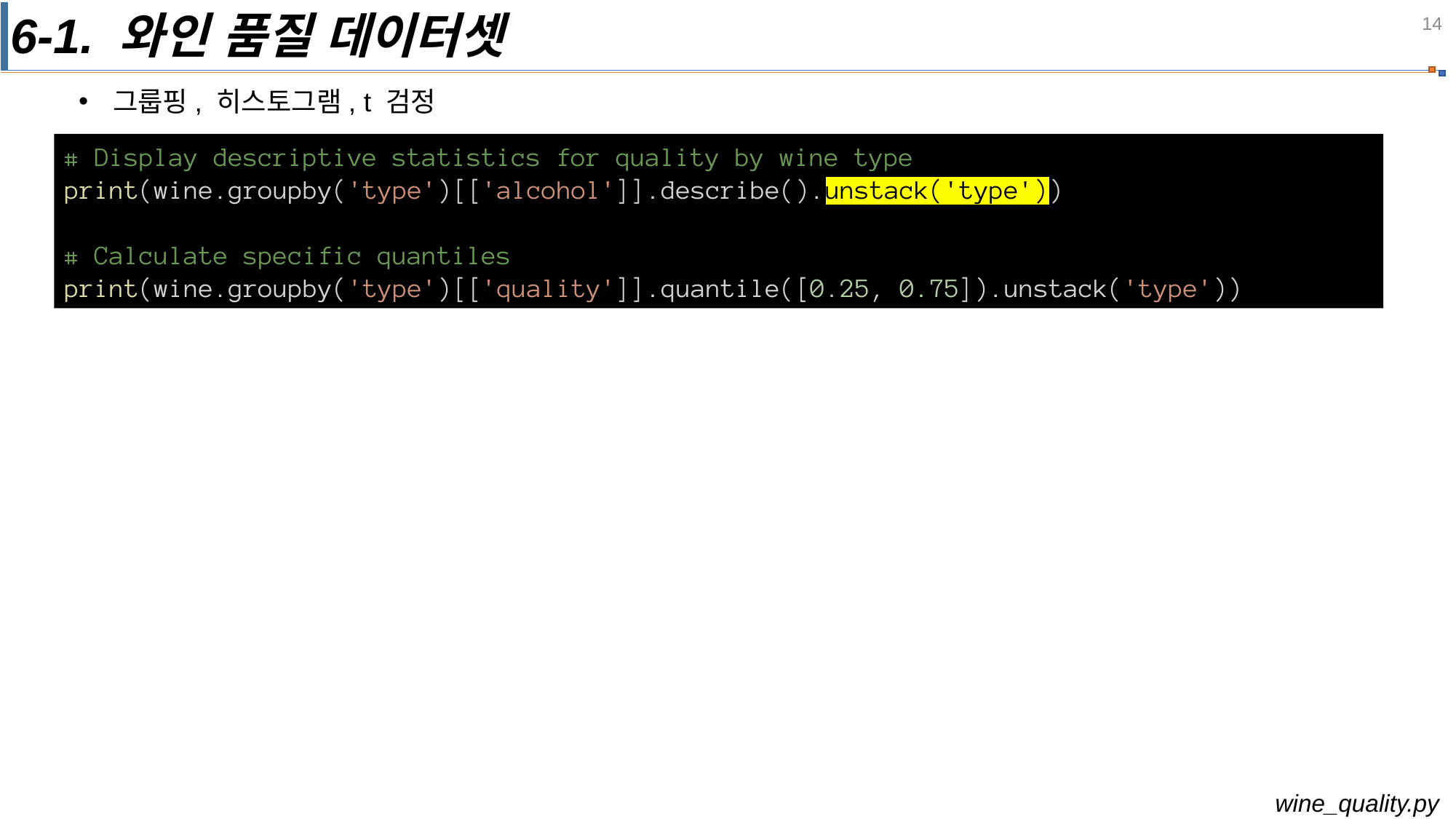

6-1. 와인 품질 데이터셋
그룹핑, 히스토그램, t 검정
# Display descriptive statistics for quality by wine type
print(wine.groupby('type')[['alcohol']].describe().unstack('type'))
# Calculate specific quantiles
print(wine.groupby('type')[['quality']].quantile([0.25, 0.75]).unstack('type'))
wine_quality.py